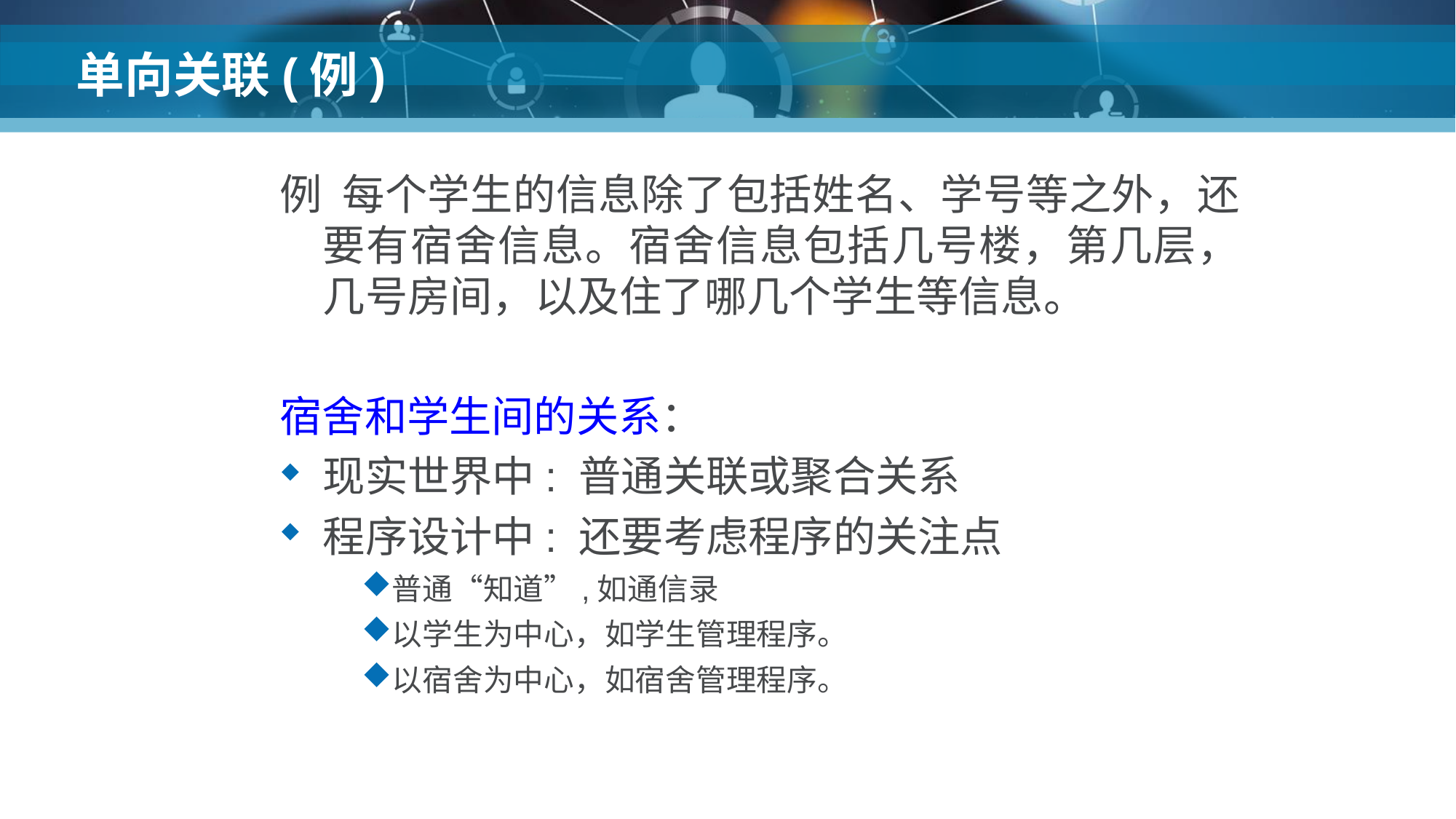

# 单向关联(例)
例  每个学生的信息除了包括姓名、学号等之外，还要有宿舍信息。宿舍信息包括几号楼，第几层，几号房间，以及住了哪几个学生等信息。

宿舍和学生间的关系：
现实世界中: 普通关联或聚合关系
程序设计中: 还要考虑程序的关注点
普通“知道”,如通信录
以学生为中心，如学生管理程序。
以宿舍为中心，如宿舍管理程序。